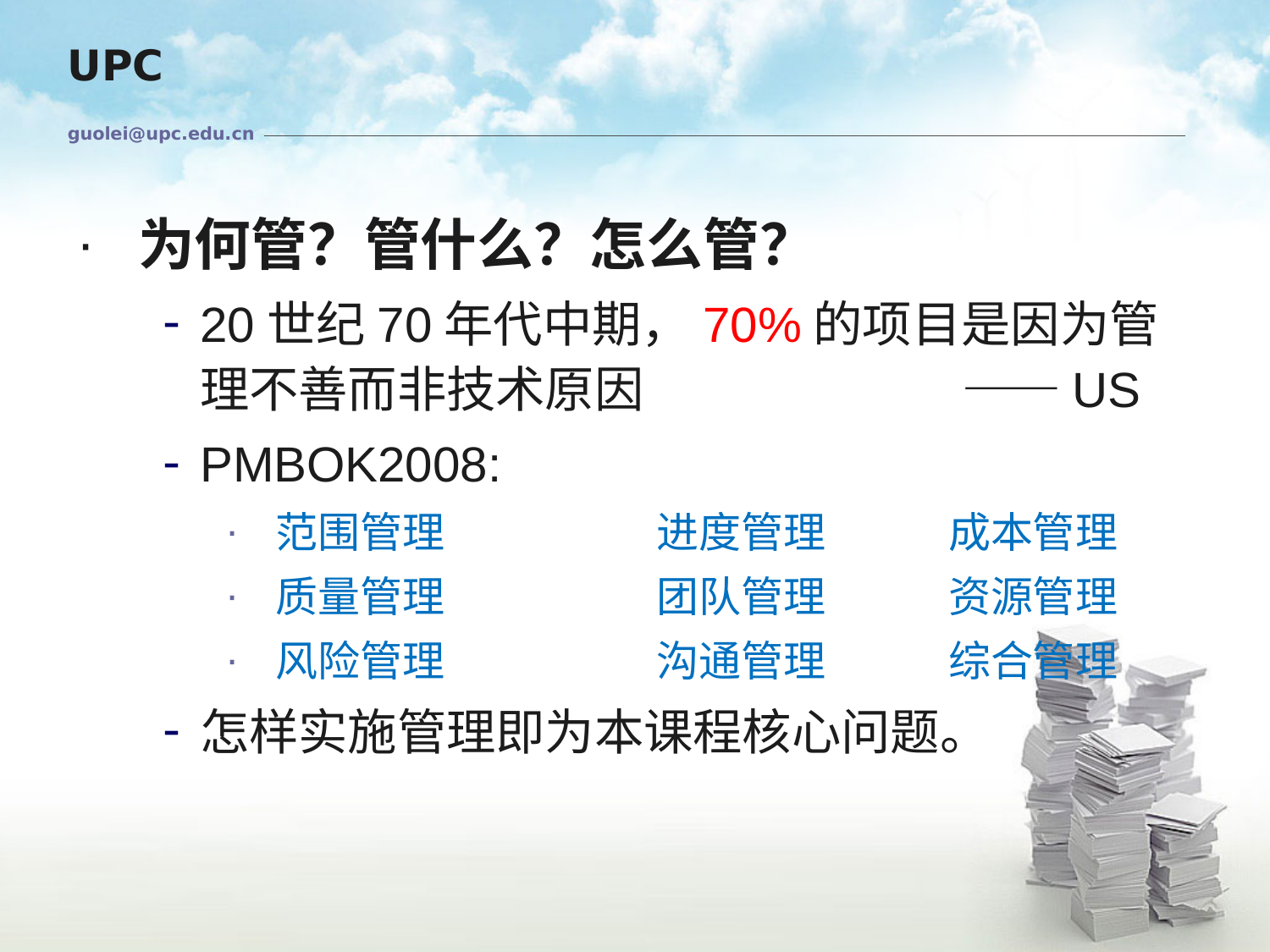

guolei@upc.edu.cn
为何管？管什么？怎么管？
20世纪70年代中期，70%的项目是因为管理不善而非技术原因 			——US
PMBOK2008:
范围管理		进度管理	    成本管理
质量管理		团队管理	    资源管理
风险管理		沟通管理	    综合管理
怎样实施管理即为本课程核心问题。